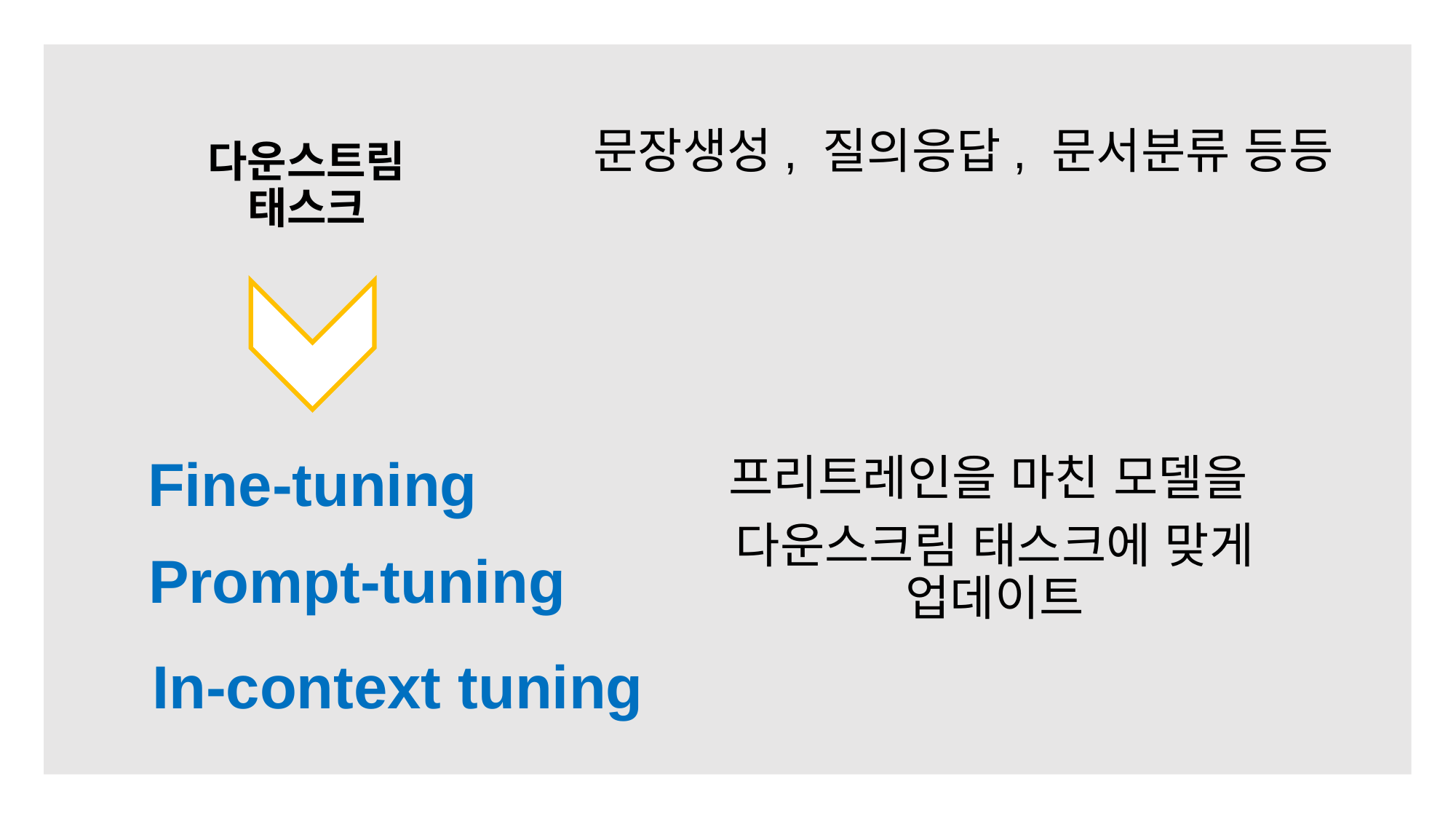

문장생성, 질의응답, 문서분류 등등

# 다운스트림 태스크

프리트레인을 마친 모델을
다운스크림 태스크에 맞게 업데이트

Fine-tuning
Prompt-tuning

In-context tuning